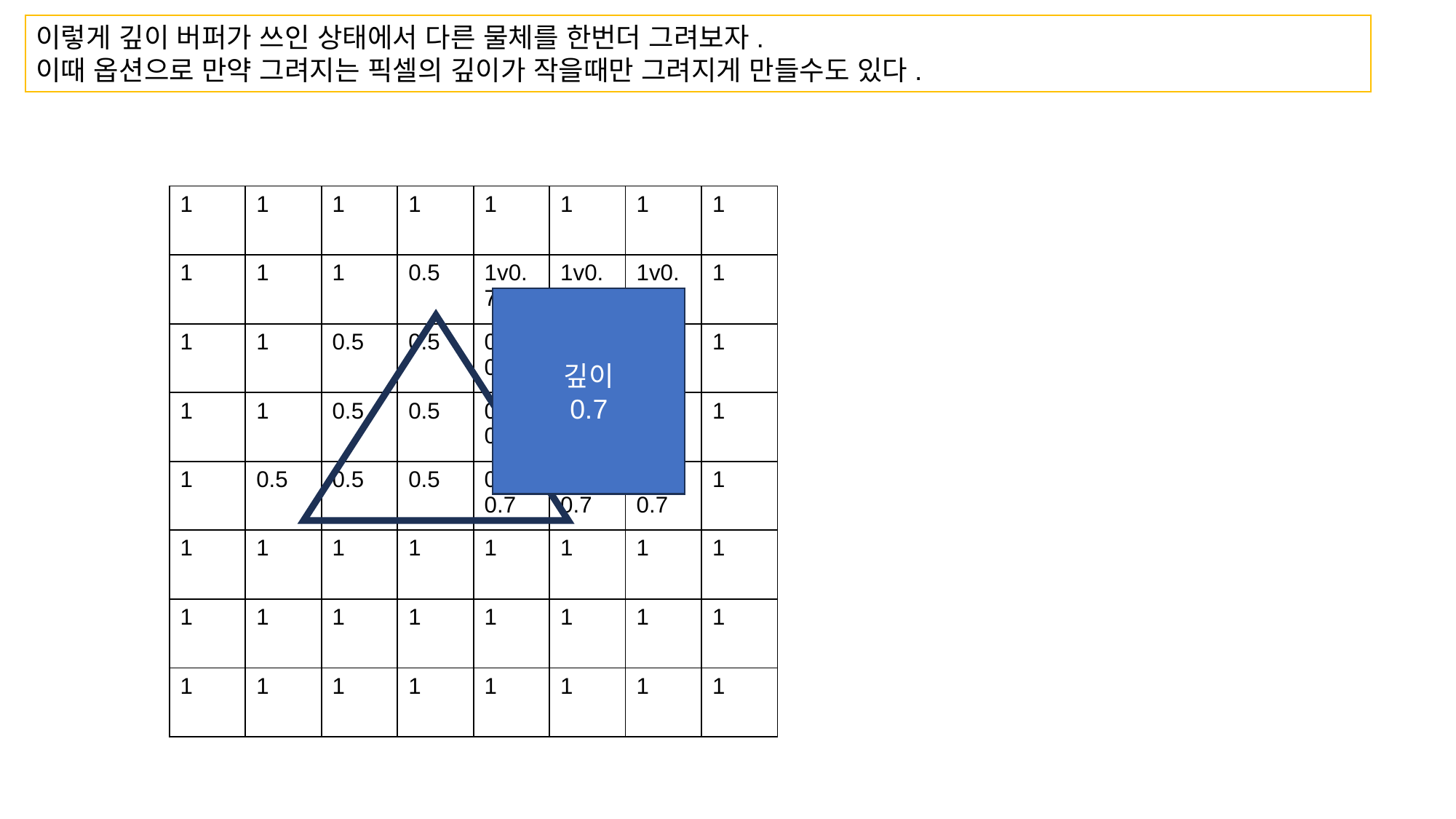

이렇게 깊이 버퍼가 쓰인 상태에서 다른 물체를 한번더 그려보자.
이때 옵션으로 만약 그려지는 픽셀의 깊이가 작을때만 그려지게 만들수도 있다.
| 1 | 1 | 1 | 1 | 1 | 1 | 1 | 1 |
| --- | --- | --- | --- | --- | --- | --- | --- |
| 1 | 1 | 1 | 0.5 | 1v0.7 | 1v0.7 | 1v0.7 | 1 |
| 1 | 1 | 0.5 | 0.5 | 0.5v 0.7 | 1v0.7 | 1v0.7 | 1 |
| 1 | 1 | 0.5 | 0.5 | 0.5v 0.7 | 1v0.7 | 1v0.7 | 1 |
| 1 | 0.5 | 0.5 | 0.5 | 0.5v 0.7 | 0.5v 0.7 | 1v 0.7 | 1 |
| 1 | 1 | 1 | 1 | 1 | 1 | 1 | 1 |
| 1 | 1 | 1 | 1 | 1 | 1 | 1 | 1 |
| 1 | 1 | 1 | 1 | 1 | 1 | 1 | 1 |
깊이
0.7